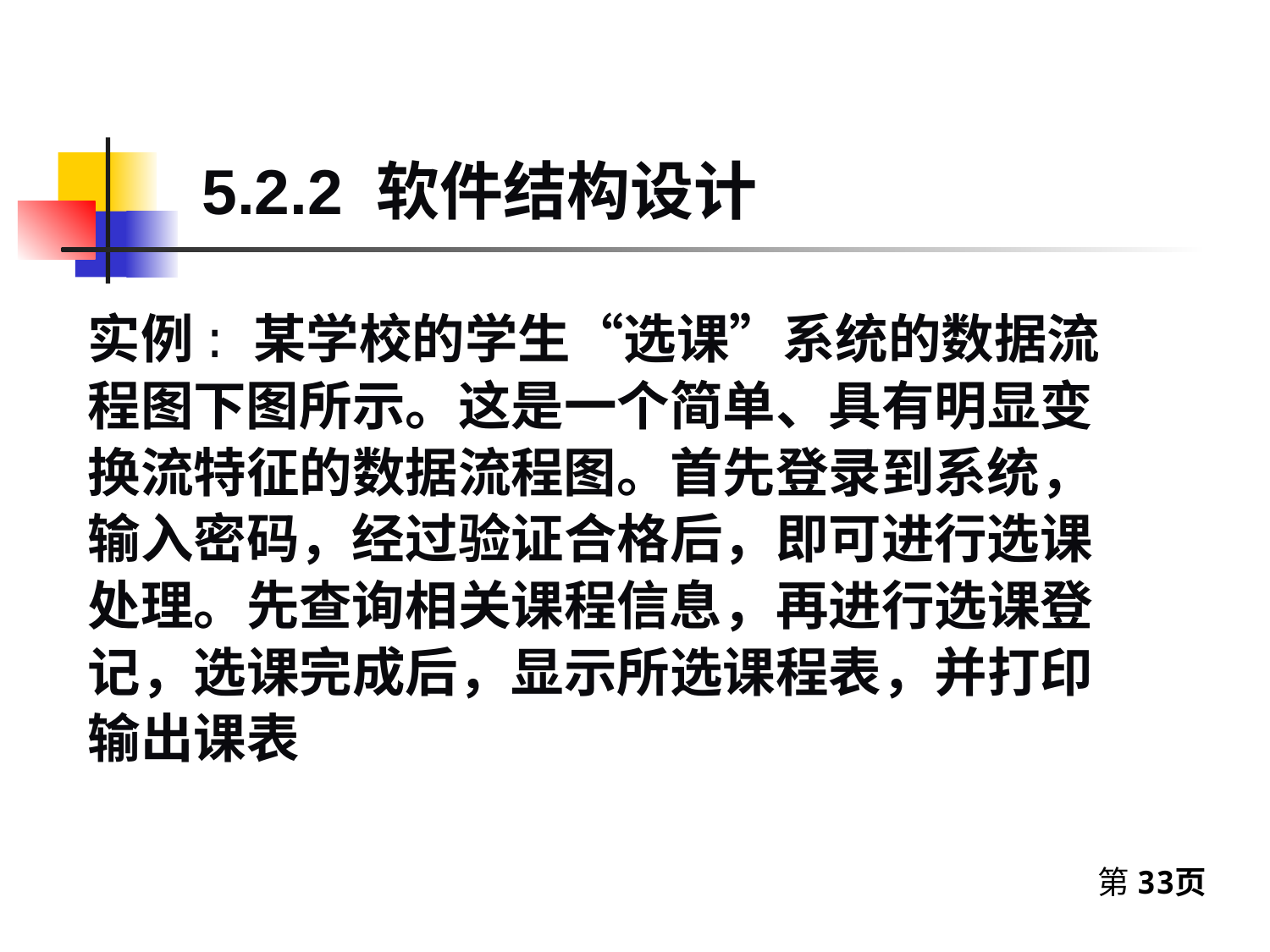

5.2.2 软件结构设计
实例: 某学校的学生“选课”系统的数据流程图下图所示。这是一个简单、具有明显变换流特征的数据流程图。首先登录到系统，输入密码，经过验证合格后，即可进行选课处理。先查询相关课程信息，再进行选课登记，选课完成后，显示所选课程表，并打印输出课表